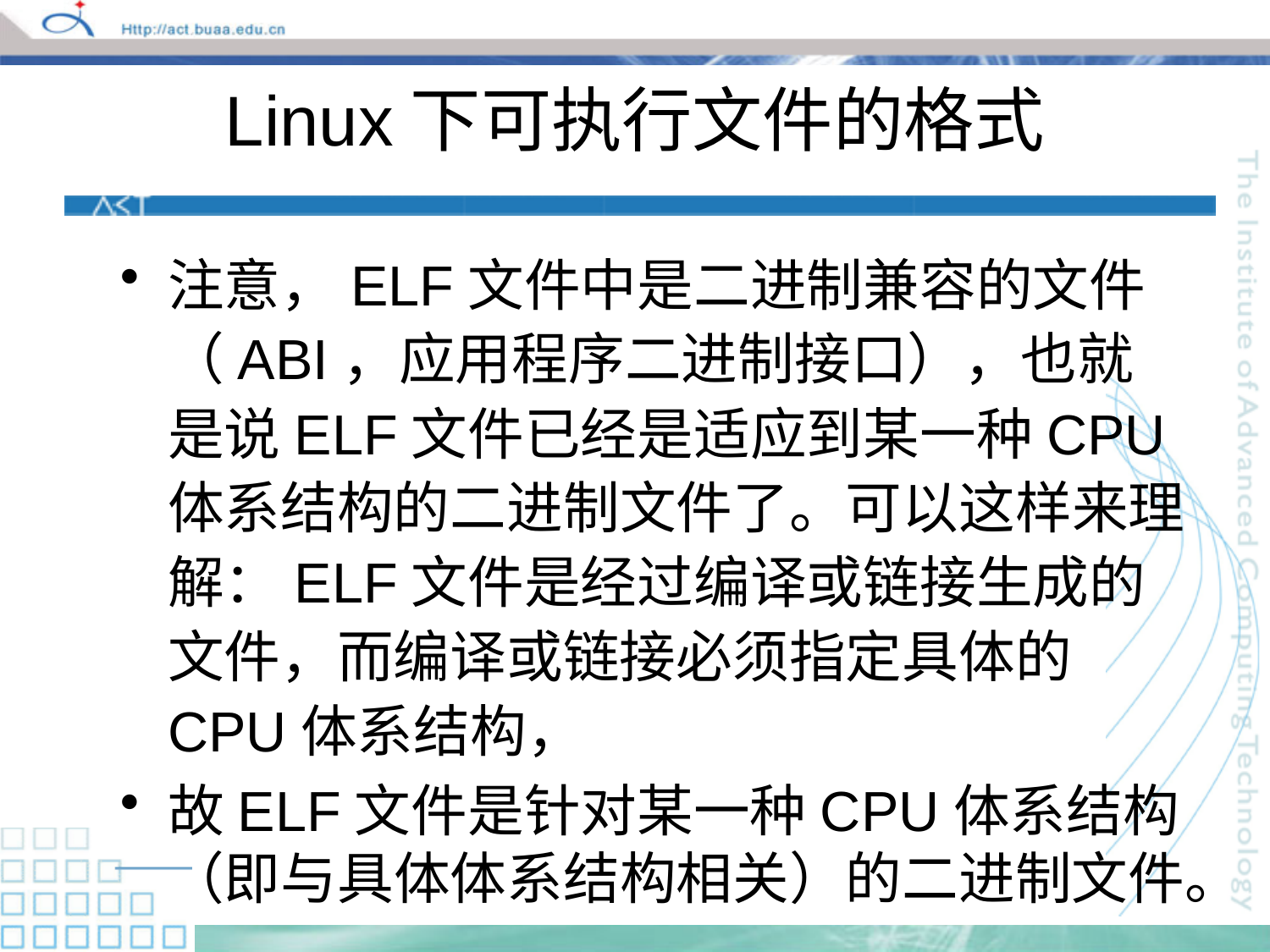

# Linux下可执行文件的格式
注意，ELF文件中是二进制兼容的文件（ABI，应用程序二进制接口），也就是说ELF文件已经是适应到某一种CPU体系结构的二进制文件了。可以这样来理解：ELF文件是经过编译或链接生成的文件，而编译或链接必须指定具体的CPU体系结构，
故ELF文件是针对某一种CPU体系结构（即与具体体系结构相关）的二进制文件。